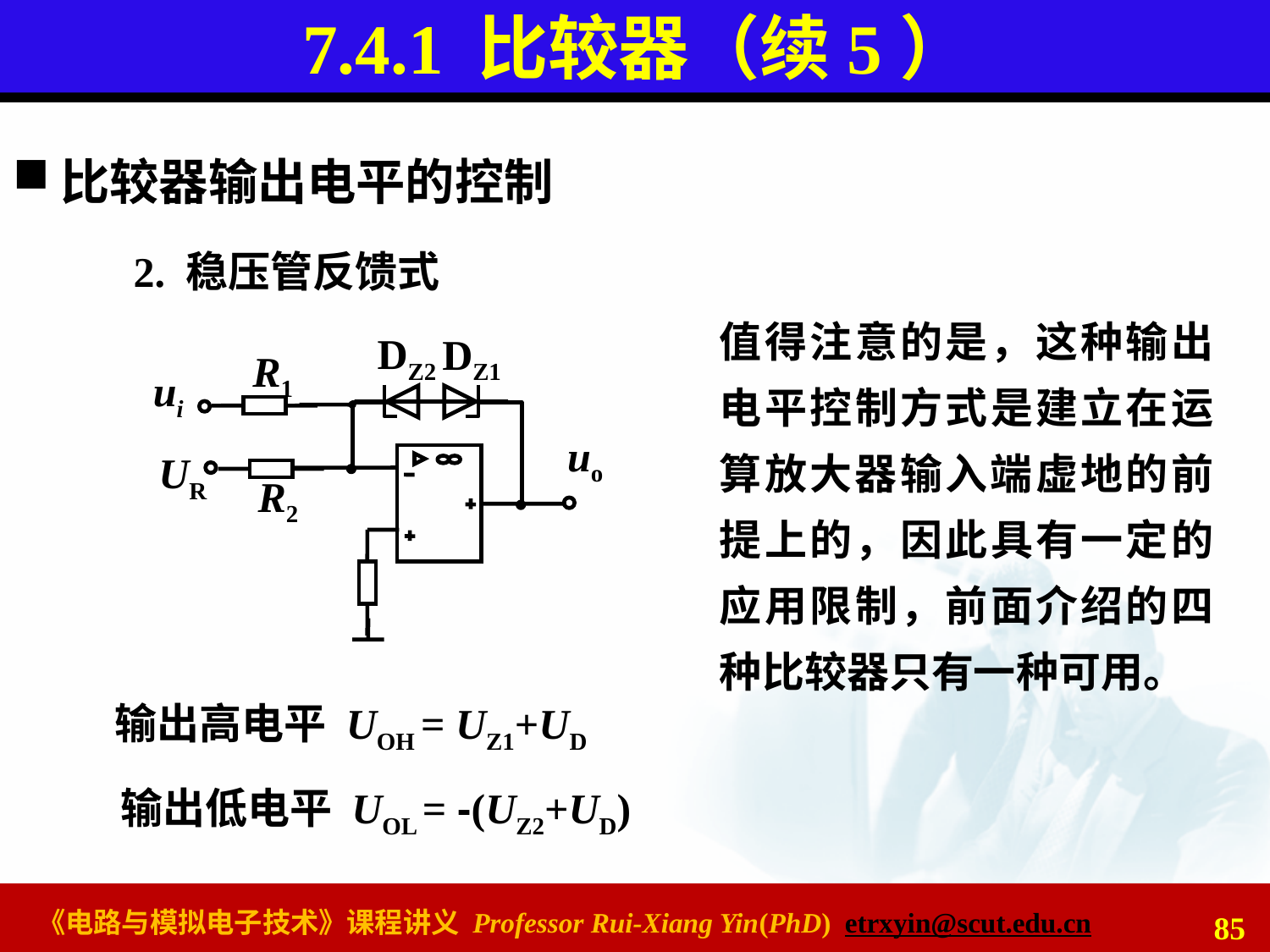

# 7.4.1 比较器（续5）
比较器输出电平的控制
2. 稳压管反馈式
值得注意的是，这种输出电平控制方式是建立在运算放大器输入端虚地的前提上的，因此具有一定的应用限制，前面介绍的四种比较器只有一种可用。
DZ2
DZ1
R1

ui

uo
UR

R2

输出高电平 UOH = UZ1+UD
输出低电平 UOL = -(UZ2+UD)
85